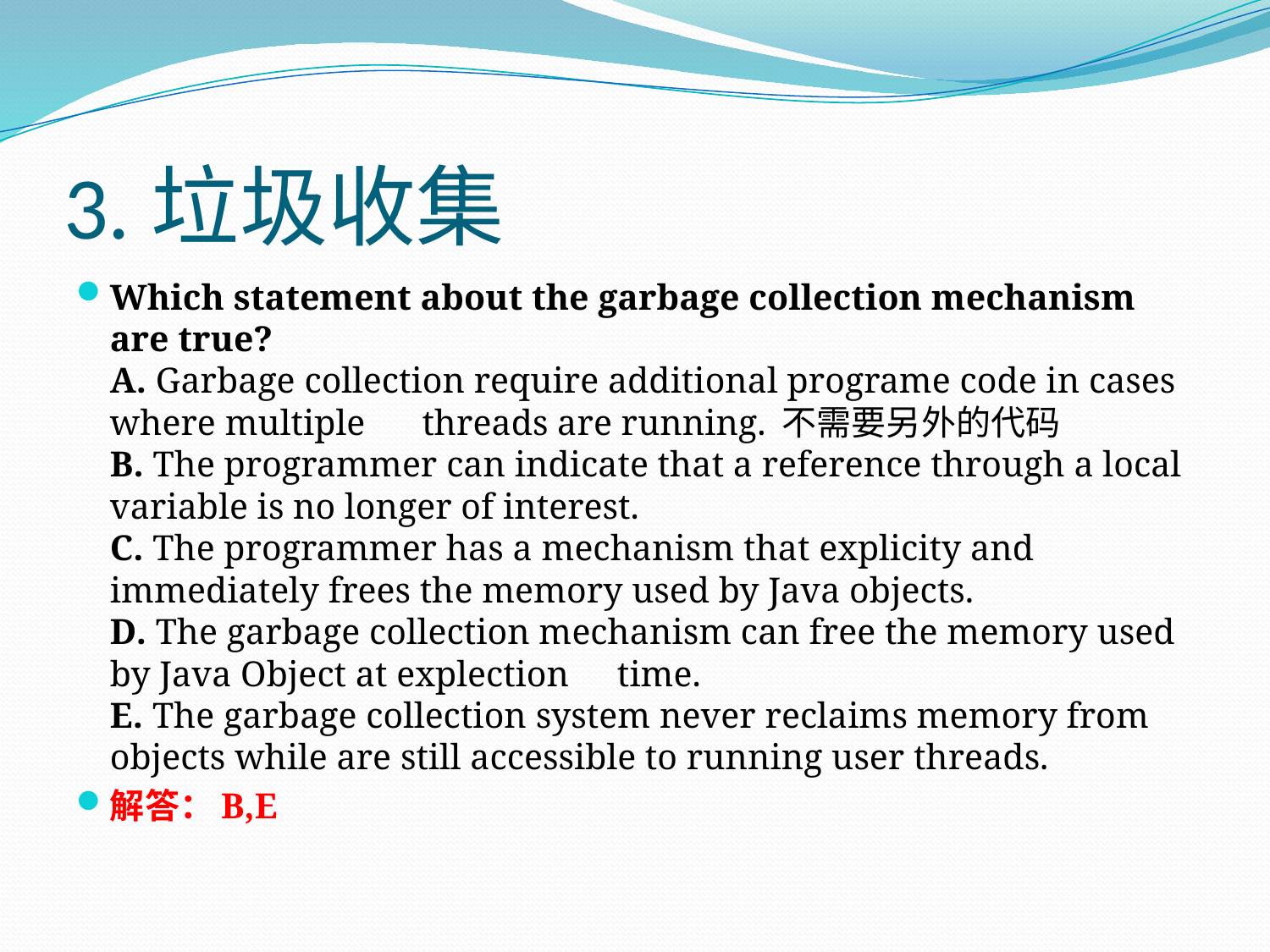

# 3.垃圾收集
Which statement about the garbage collection mechanism are true?
A. Garbage collection require additional programe code in cases where multiple 　threads are running. 不需要另外的代码
B. The programmer can indicate that a reference through a local variable is no longer of interest.
C. The programmer has a mechanism that explicity and immediately frees the memory used by Java objects.
D. The garbage collection mechanism can free the memory used by Java Object at explection　time.
E. The garbage collection system never reclaims memory from objects while are still accessible to running user threads.
解答：B,E